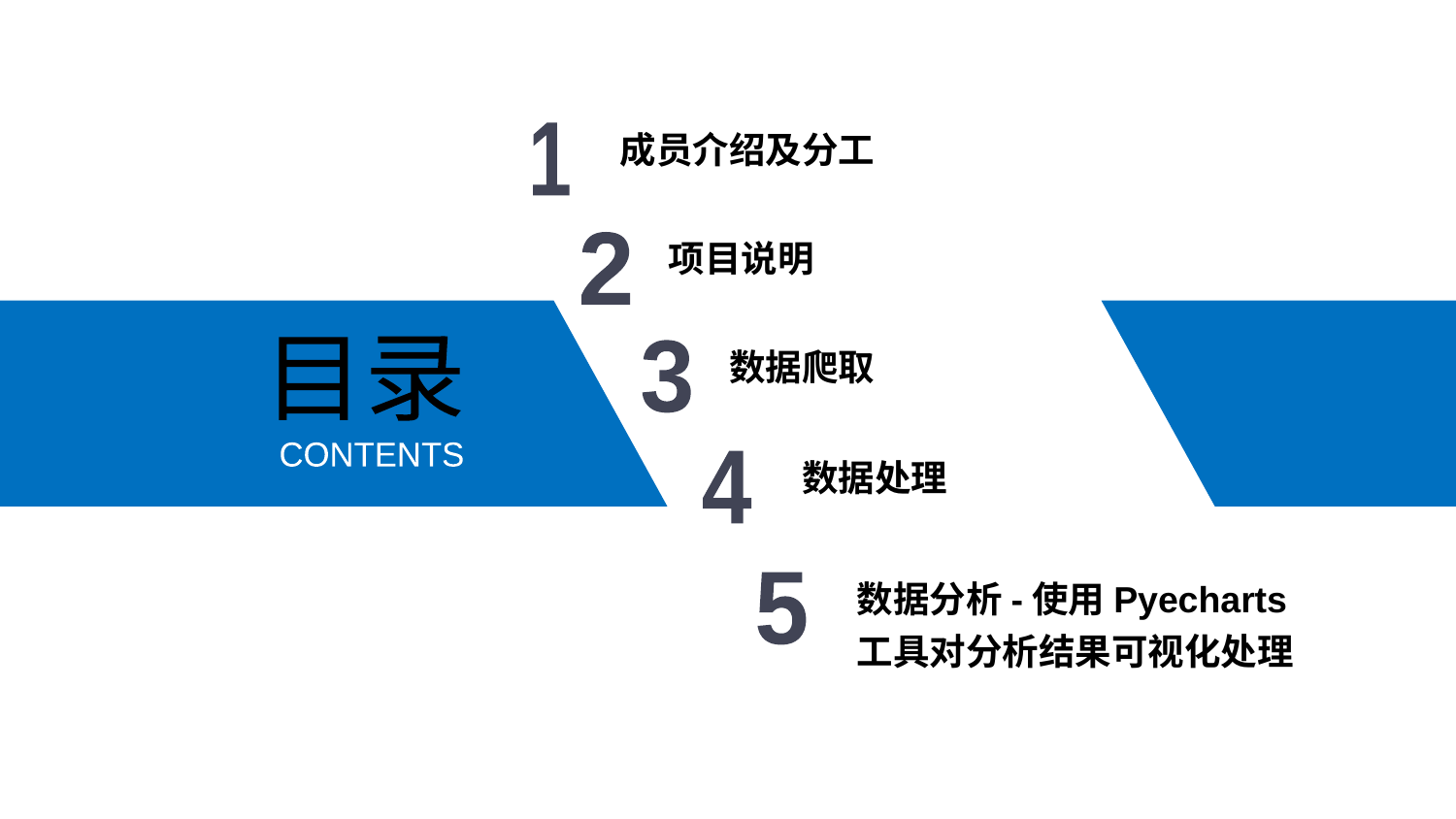

成员介绍及分工
1
项目说明
2

数据爬取
目录
3
数据处理
CONTENTS
4
数据分析-使用Pyecharts工具对分析结果可视化处理
5